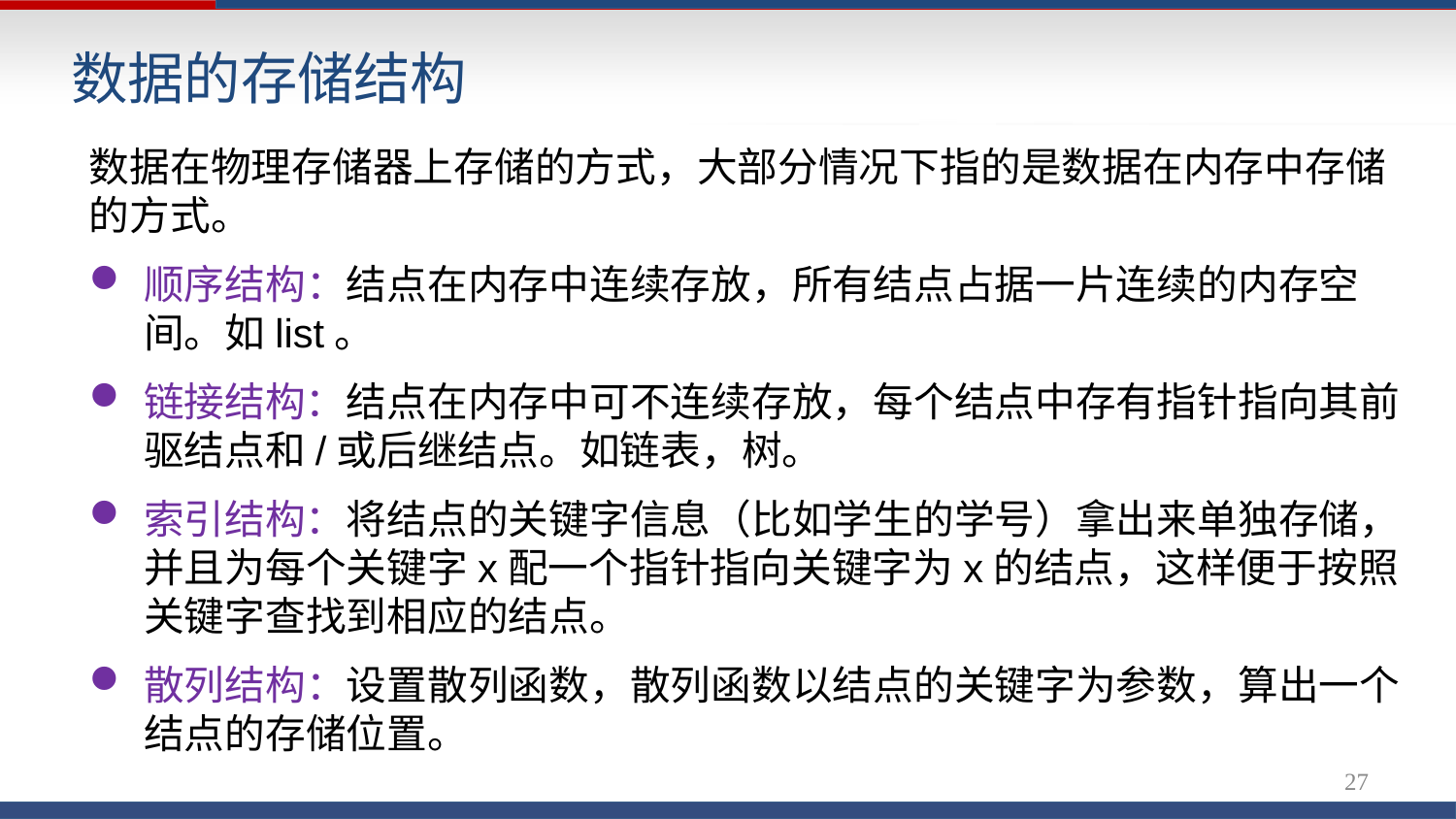

# 数据的存储结构
数据在物理存储器上存储的方式，大部分情况下指的是数据在内存中存储的方式。
顺序结构：结点在内存中连续存放，所有结点占据一片连续的内存空间。如list。
链接结构：结点在内存中可不连续存放，每个结点中存有指针指向其前驱结点和/或后继结点。如链表，树。
索引结构：将结点的关键字信息（比如学生的学号）拿出来单独存储，并且为每个关键字x配一个指针指向关键字为x的结点，这样便于按照关键字查找到相应的结点。
散列结构：设置散列函数，散列函数以结点的关键字为参数，算出一个结点的存储位置。
27